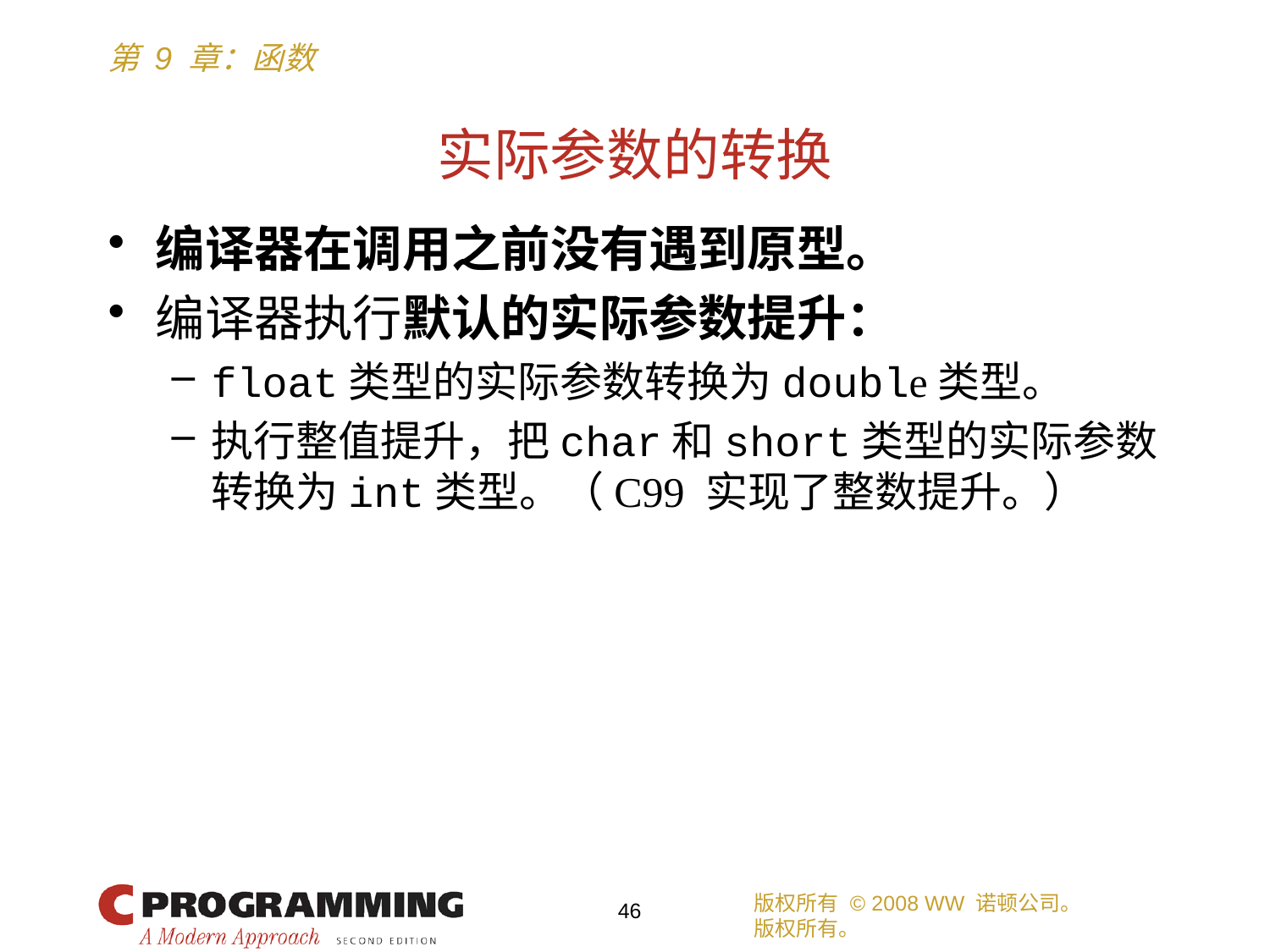

# 实际参数的转换
编译器在调用之前没有遇到原型。
编译器执行默认的实际参数提升：
float类型的实际参数转换为double类型。
执行整值提升，把char和short类型的实际参数转换为int类型。（C99 实现了整数提升。）
版权所有 © 2008 WW 诺顿公司。
版权所有。
46